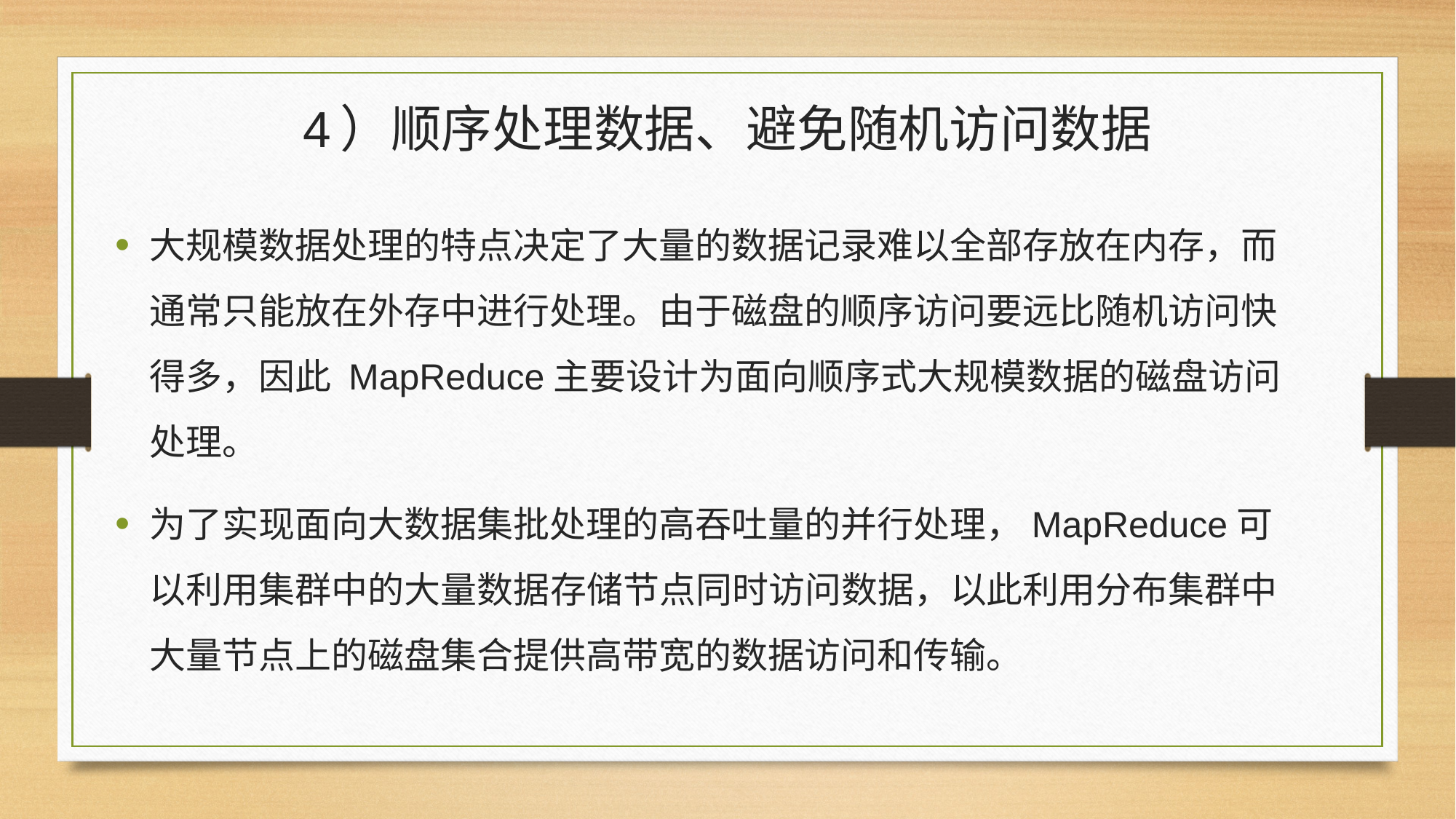

4）顺序处理数据、避免随机访问数据
大规模数据处理的特点决定了大量的数据记录难以全部存放在内存，而通常只能放在外存中进行处理。由于磁盘的顺序访问要远比随机访问快得多，因此 MapReduce主要设计为面向顺序式大规模数据的磁盘访问处理。
为了实现面向大数据集批处理的高吞吐量的并行处理，MapReduce可以利用集群中的大量数据存储节点同时访问数据，以此利用分布集群中大量节点上的磁盘集合提供高带宽的数据访问和传输。